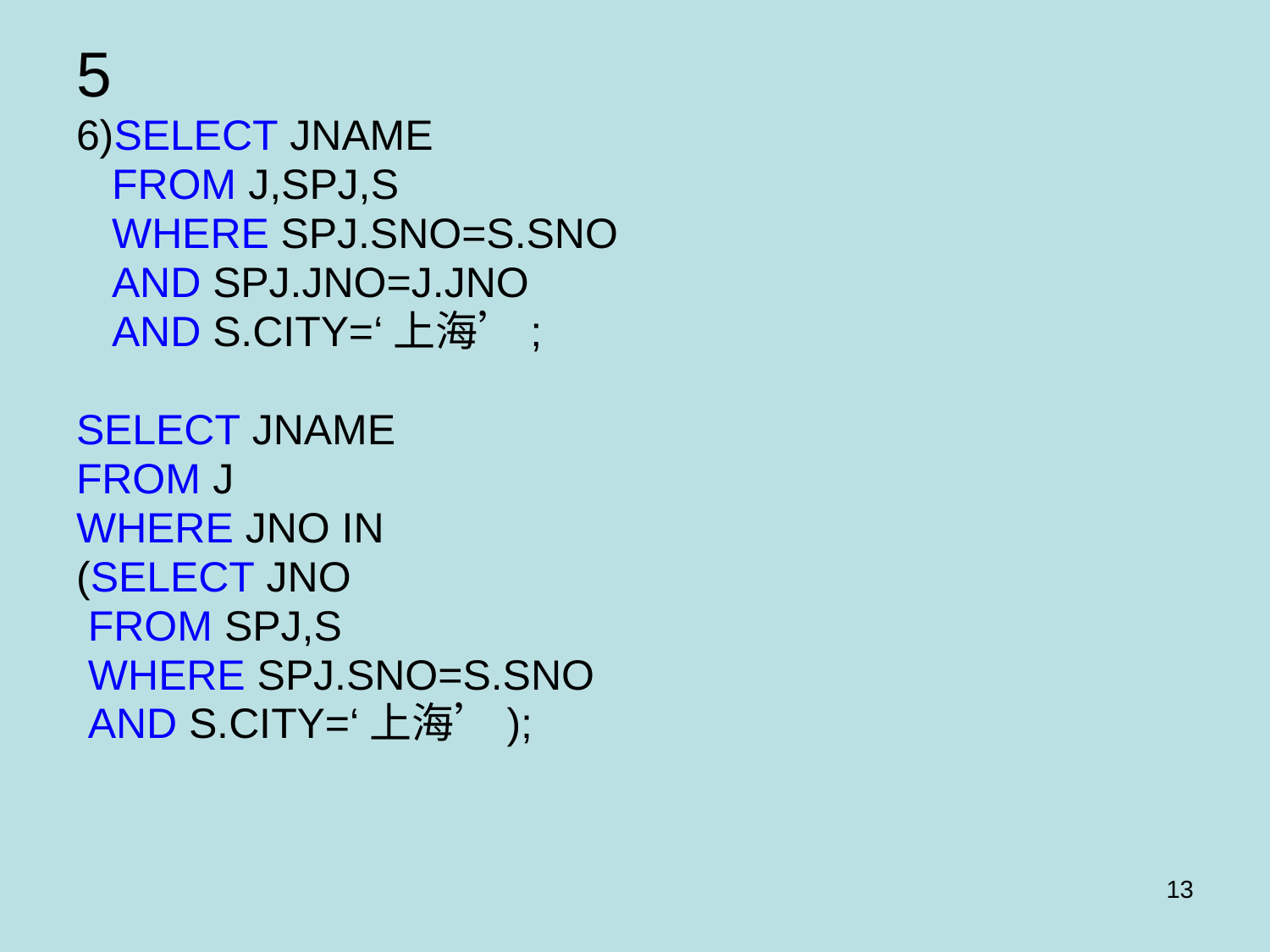

5
6)SELECT JNAME
   FROM J,SPJ,S
   WHERE SPJ.SNO=S.SNO
   AND SPJ.JNO=J.JNO
   AND S.CITY=‘上海’;

SELECT JNAME
FROM J
WHERE JNO IN
(SELECT JNO
 FROM SPJ,S
 WHERE SPJ.SNO=S.SNO
 AND S.CITY=‘上海’);
13